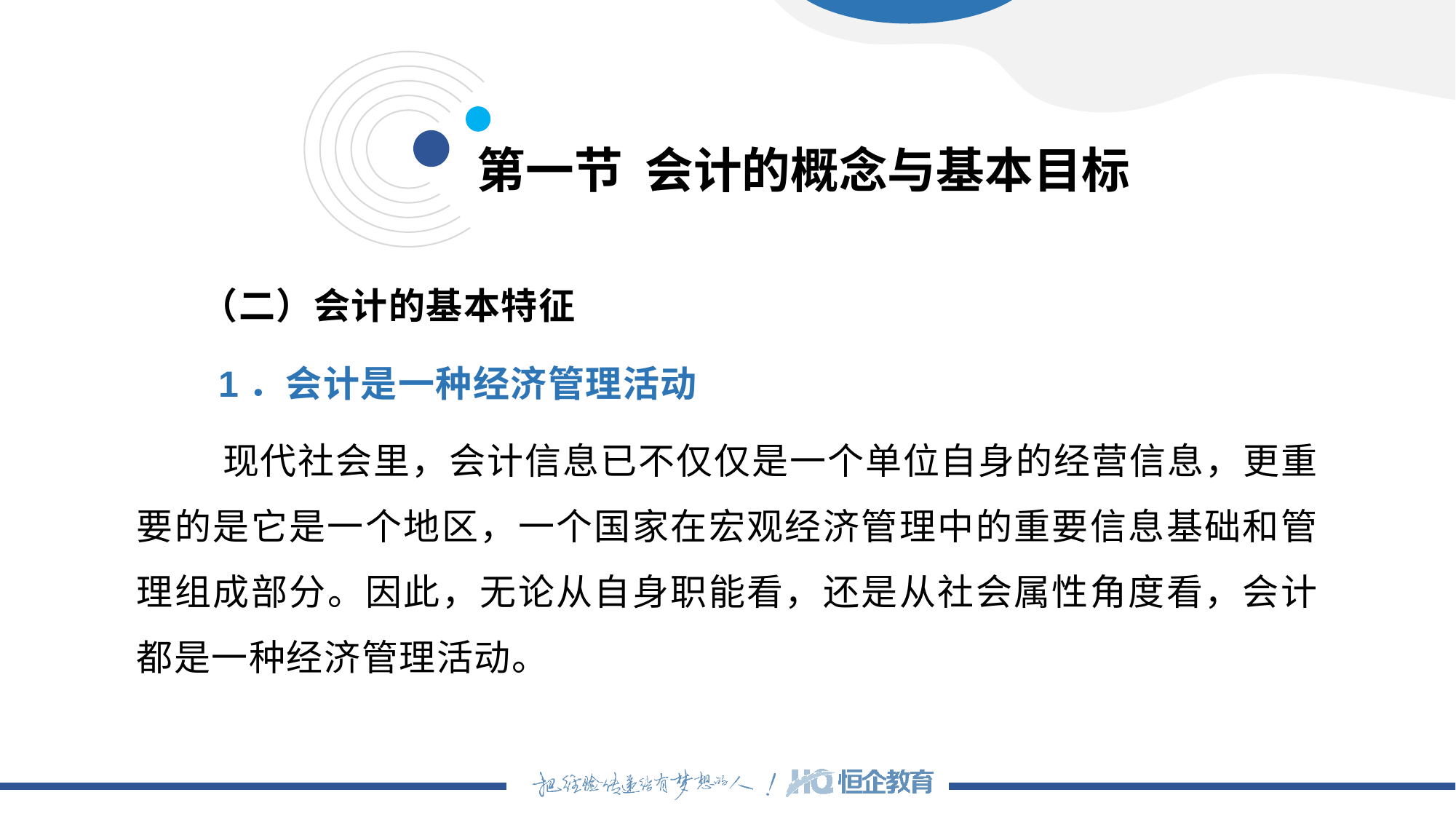

第一节  会计的概念与基本目标
      （二）会计的基本特征
    1．会计是一种经济管理活动
现代社会里，会计信息已不仅仅是一个单位自身的经营信息，更重要的是它是一个地区，一个国家在宏观经济管理中的重要信息基础和管理组成部分。因此，无论从自身职能看，还是从社会属性角度看，会计都是一种经济管理活动。